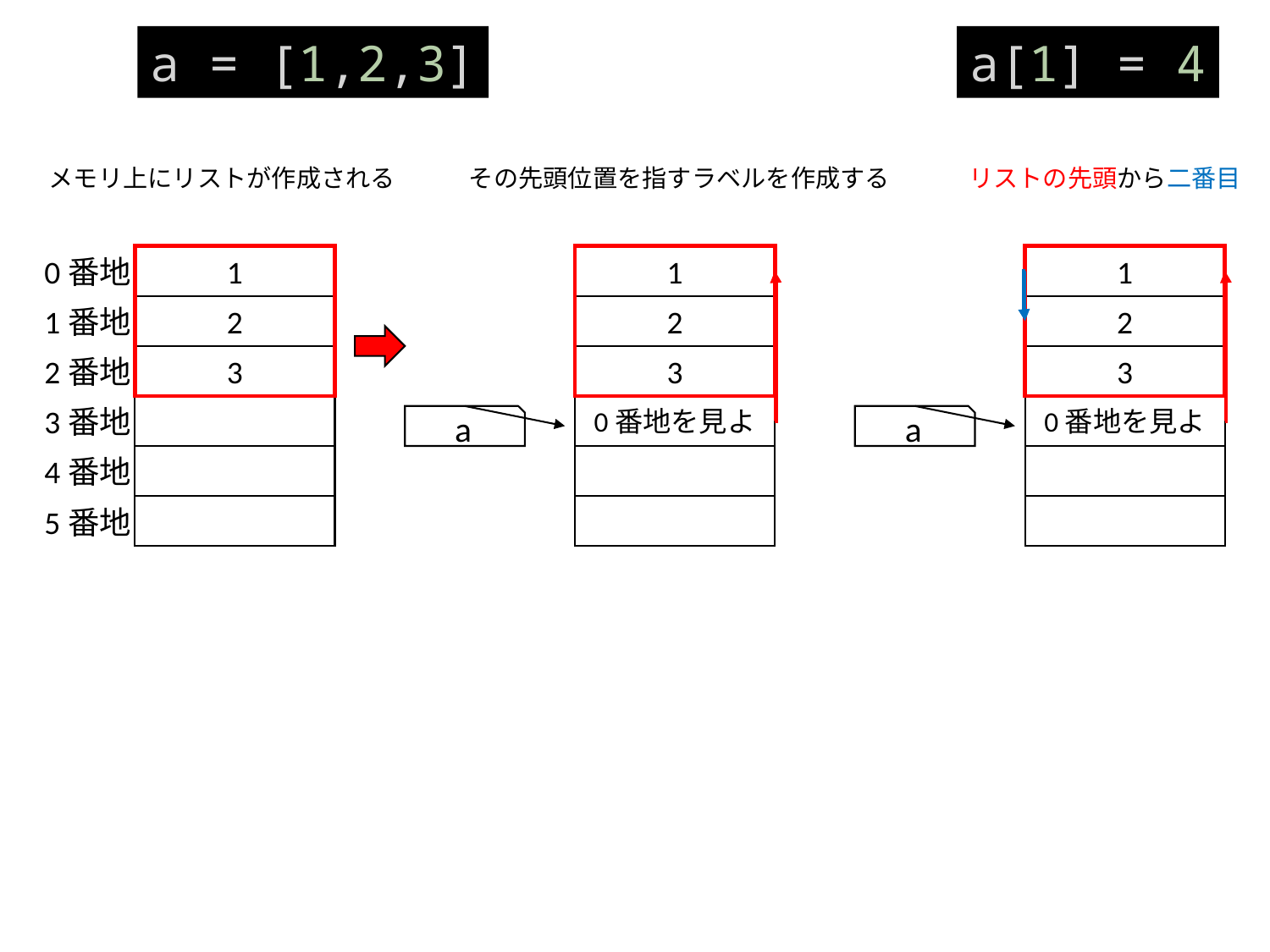

a = [1,2,3]
a[1] = 4
メモリ上にリストが作成される
その先頭位置を指すラベルを作成する
リストの先頭から二番目
0番地
1

1

1

1番地
2
2
2

2番地
3
3
3
3番地

0番地を見よ
0番地を見よ
a
a
4番地

5番地